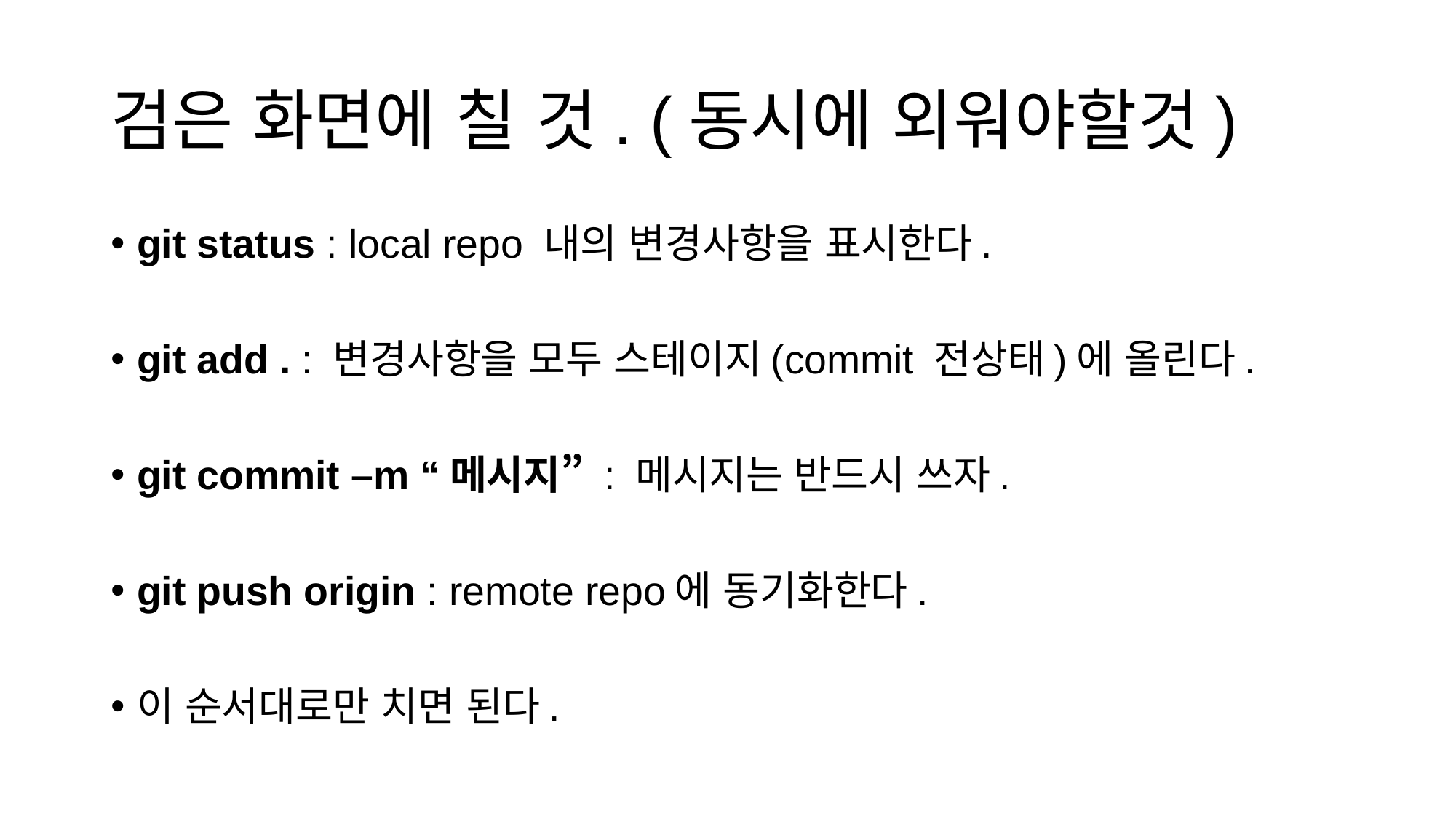

# 검은 화면에 칠 것. (동시에 외워야할것)
git status : local repo 내의 변경사항을 표시한다.

git add . : 변경사항을 모두 스테이지(commit 전상태)에 올린다.

git commit –m “메시지” : 메시지는 반드시 쓰자.

git push origin : remote repo에 동기화한다.

이 순서대로만 치면 된다.